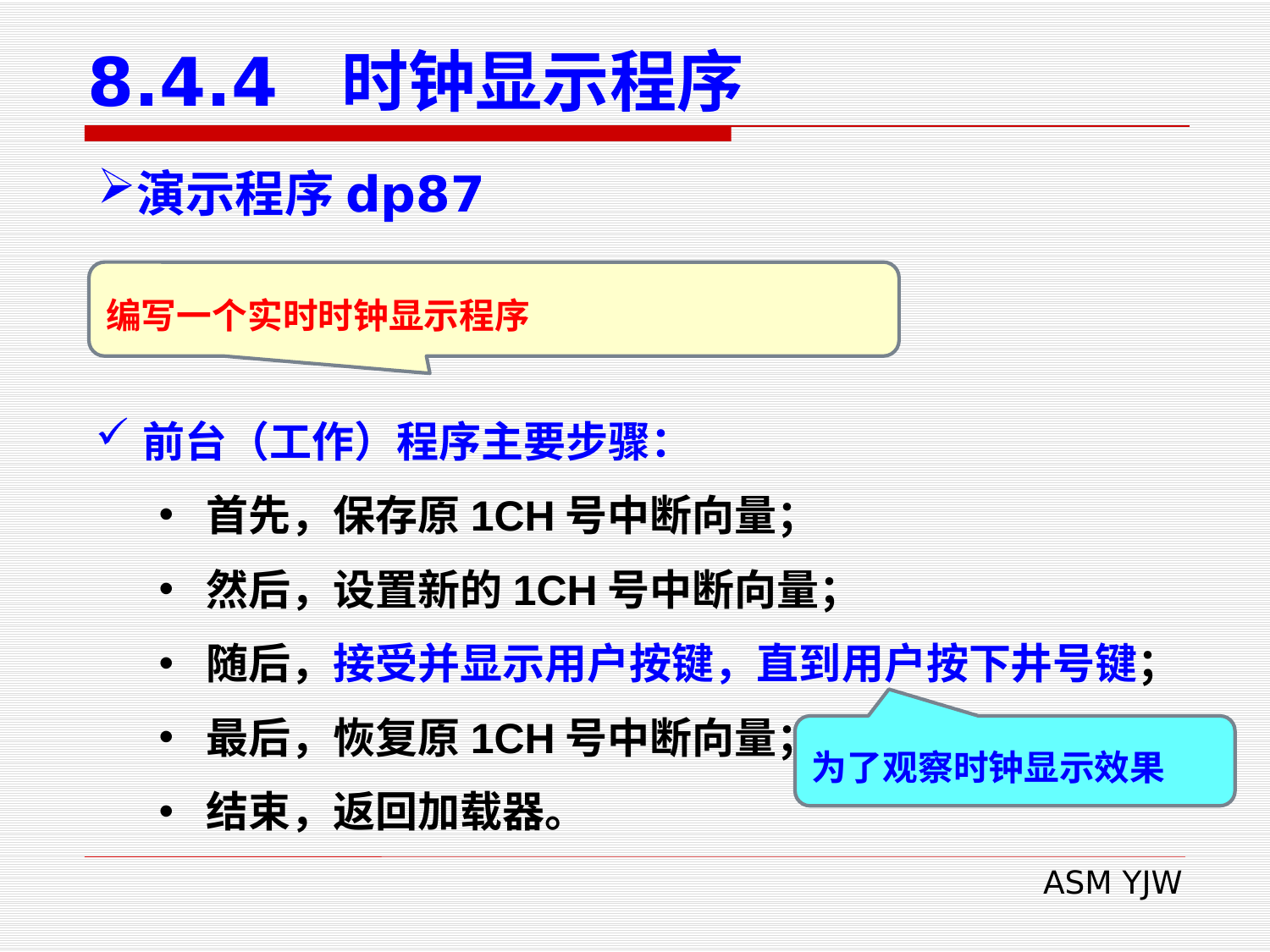

# 8.4.4  时钟显示程序
演示程序dp87
编写一个实时时钟显示程序
前台（工作）程序主要步骤：
首先，保存原1CH号中断向量；
然后，设置新的1CH号中断向量；
随后，接受并显示用户按键，直到用户按下井号键；
最后，恢复原1CH号中断向量；
结束，返回加载器。
为了观察时钟显示效果